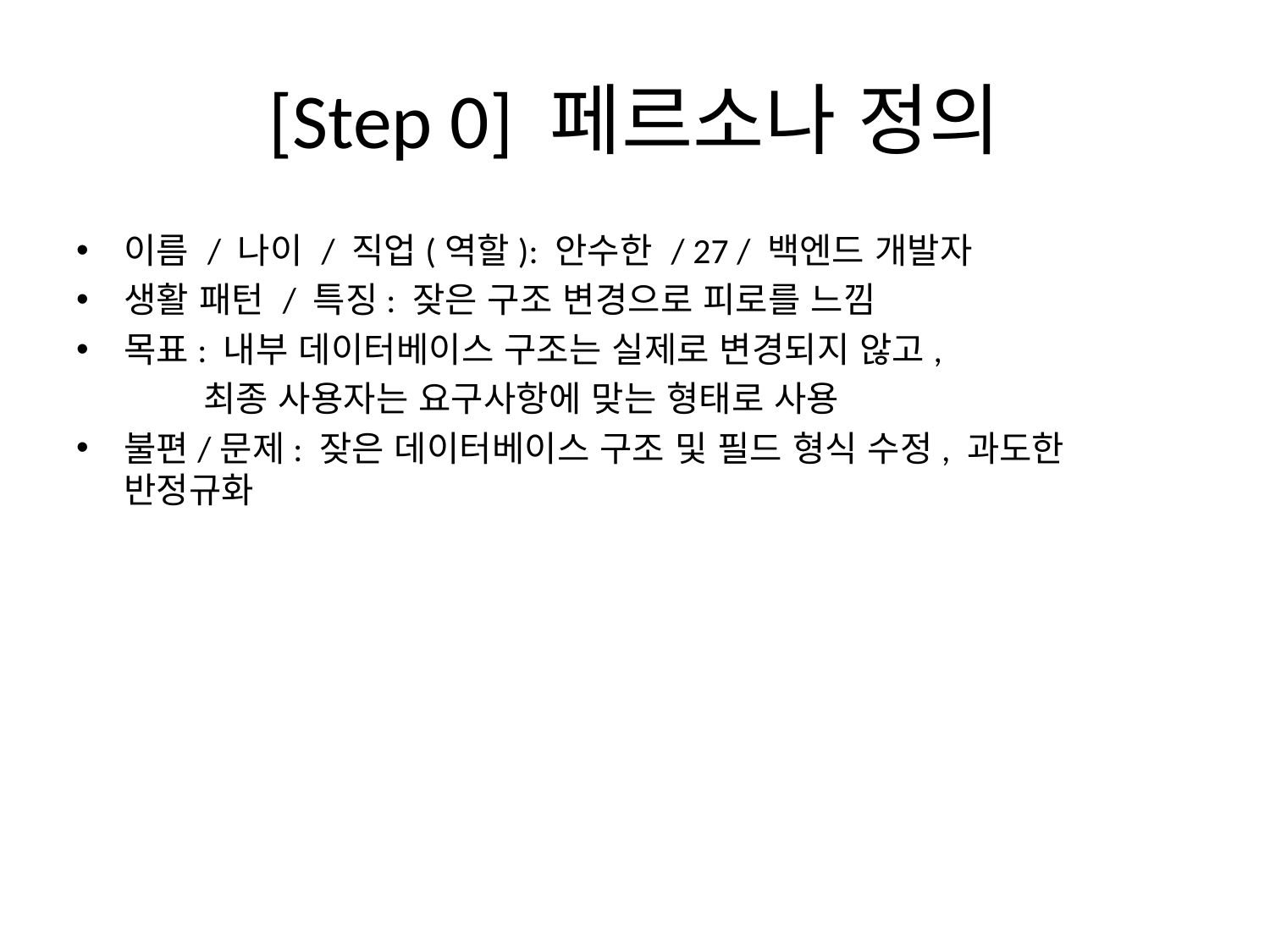

# [Step 0] 페르소나 정의
이름 / 나이 / 직업(역할): 안수한 / 27 / 백엔드 개발자
생활 패턴 / 특징: 잦은 구조 변경으로 피로를 느낌
목표: 내부 데이터베이스 구조는 실제로 변경되지 않고,
	최종 사용자는 요구사항에 맞는 형태로 사용
불편/문제: 잦은 데이터베이스 구조 및 필드 형식 수정, 과도한 반정규화